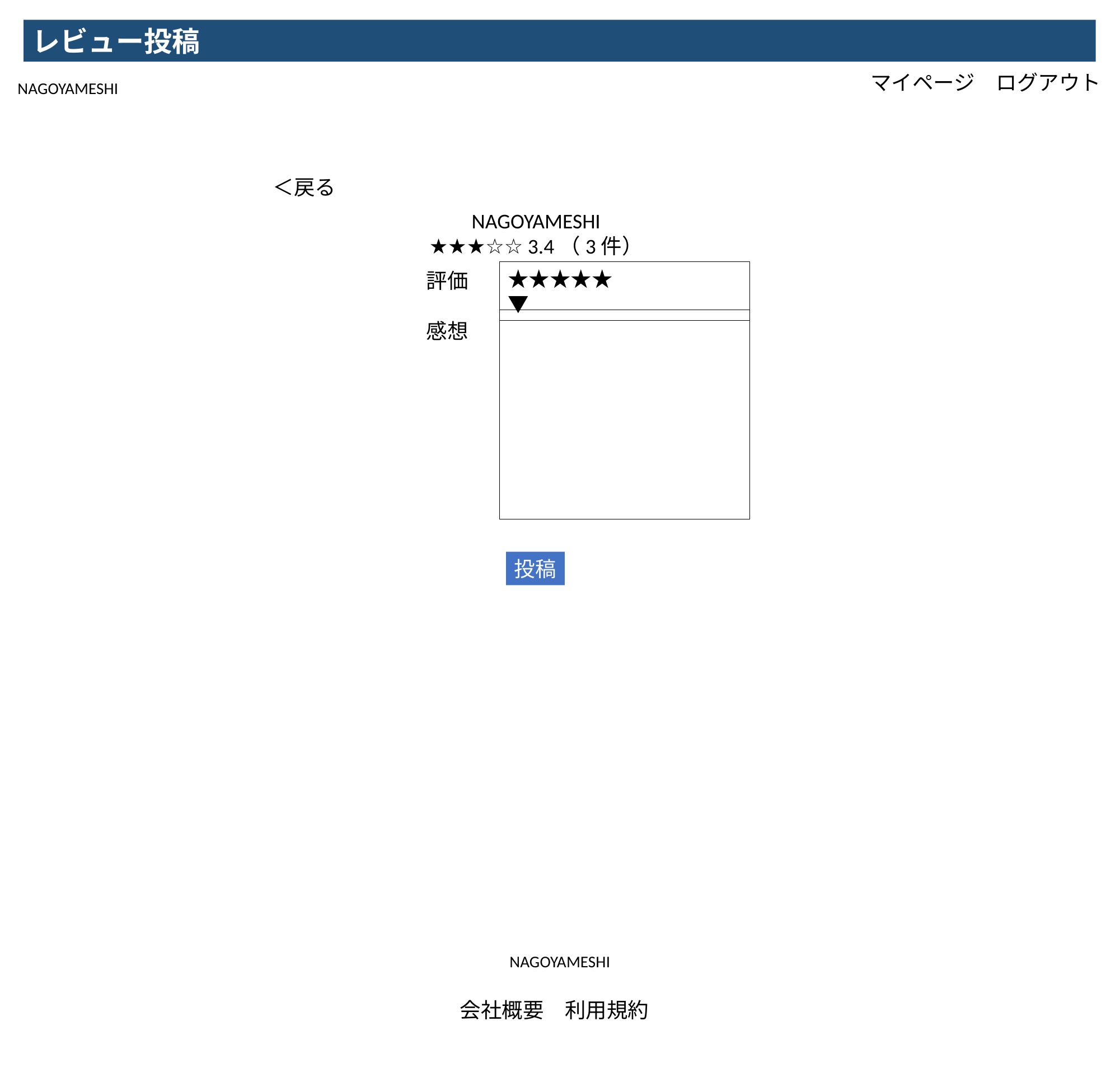

レビュー投稿
マイページ　ログアウト
NAGOYAMESHI
＜戻る
NAGOYAMESHI
★★★☆☆ 3.4（3件）
★★★★★　　　　　▼
評価

感想

投稿
NAGOYAMESHI
会社概要　利用規約